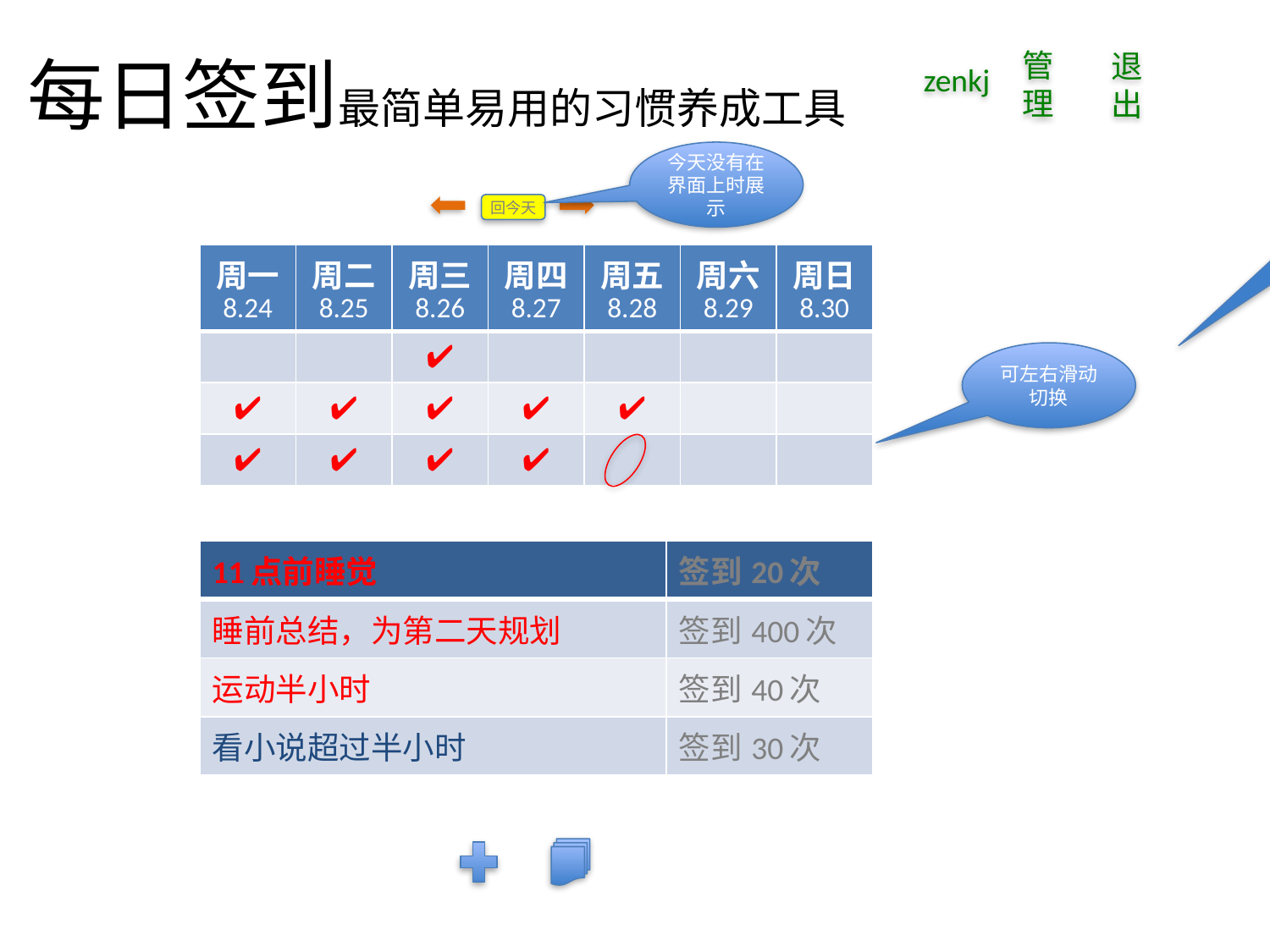

# 每日签到最简单易用的习惯养成工具
手机上定制界面。手机上正常操作时宽度有限，一行无法放很多东西
zenkj
管理
退出
今天没有在界面上时展示
回今天

| 周一 8.24 | 周二 8.25 | 周三 8.26 | 周四 8.27 | 周五 8.28 | 周六 8.29 | 周日 8.30 |
| --- | --- | --- | --- | --- | --- | --- |
|  |  | ✔ |  |  |  |  |
| ✔ | ✔ | ✔ | ✔ | ✔ |  |  |
| ✔ | ✔ | ✔ | ✔ |  |  |  |
可左右滑动切换

| 11点前睡觉 | 签到20次 |
| --- | --- |
| 睡前总结，为第二天规划 | 签到400次 |
| 运动半小时 | 签到40次 |
| 看小说超过半小时 | 签到30次 |